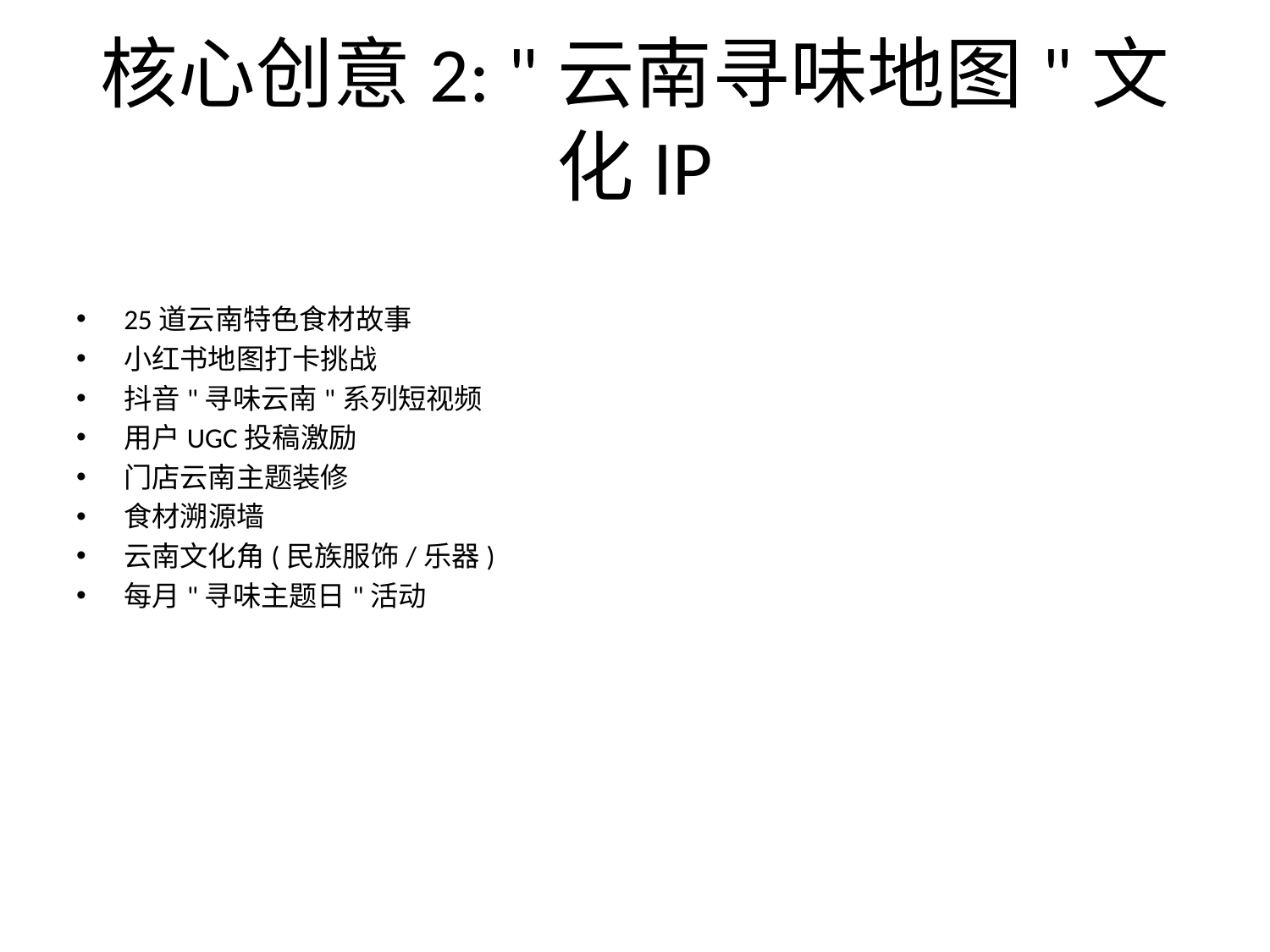

# 核心创意2: "云南寻味地图"文化IP

25道云南特色食材故事
小红书地图打卡挑战
抖音"寻味云南"系列短视频
用户UGC投稿激励
门店云南主题装修
食材溯源墙
云南文化角(民族服饰/乐器)
每月"寻味主题日"活动